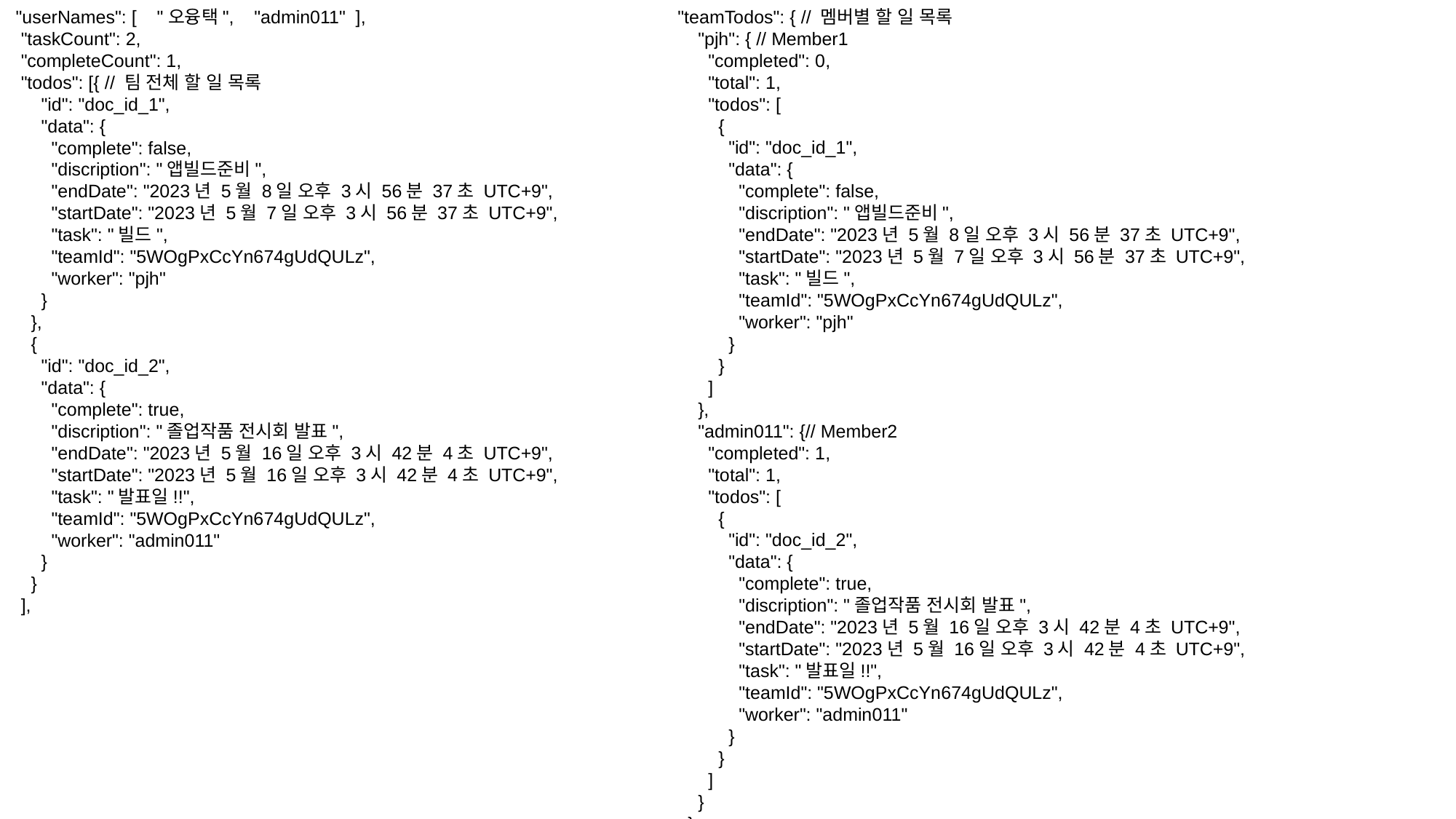

"userNames": [    "오융택",    "admin011"  ],
  "taskCount": 2,
  "completeCount": 1,
  "todos": [{ // 팀 전체 할 일 목록
      "id": "doc_id_1",
      "data": {
        "complete": false,
        "discription": "앱빌드준비",
        "endDate": "2023년 5월 8일 오후 3시 56분 37초 UTC+9",
        "startDate": "2023년 5월 7일 오후 3시 56분 37초 UTC+9",
        "task": "빌드",
        "teamId": "5WOgPxCcYn674gUdQULz",
        "worker": "pjh"
      }
    },
    {
      "id": "doc_id_2",
      "data": {
        "complete": true,
        "discription": "졸업작품 전시회 발표",
        "endDate": "2023년 5월 16일 오후 3시 42분 4초 UTC+9",
        "startDate": "2023년 5월 16일 오후 3시 42분 4초 UTC+9",
        "task": "발표일!!",
        "teamId": "5WOgPxCcYn674gUdQULz",
        "worker": "admin011"
      }
    }
  ],

"teamTodos": { // 멤버별 할 일 목록
    "pjh": { // Member1
      "completed": 0,
      "total": 1,
      "todos": [
        {
          "id": "doc_id_1",
          "data": {
            "complete": false,
            "discription": "앱빌드준비",
            "endDate": "2023년 5월 8일 오후 3시 56분 37초 UTC+9",
            "startDate": "2023년 5월 7일 오후 3시 56분 37초 UTC+9",
            "task": "빌드",
            "teamId": "5WOgPxCcYn674gUdQULz",
            "worker": "pjh"
          }
        }
      ]
    },
    "admin011": {// Member2
      "completed": 1,
      "total": 1,
      "todos": [
        {
          "id": "doc_id_2",
          "data": {
            "complete": true,
            "discription": "졸업작품 전시회 발표",
            "endDate": "2023년 5월 16일 오후 3시 42분 4초 UTC+9",
            "startDate": "2023년 5월 16일 오후 3시 42분 4초 UTC+9",
            "task": "발표일!!",
            "teamId": "5WOgPxCcYn674gUdQULz",
            "worker": "admin011"
          }
        }
      ]
    }
  }